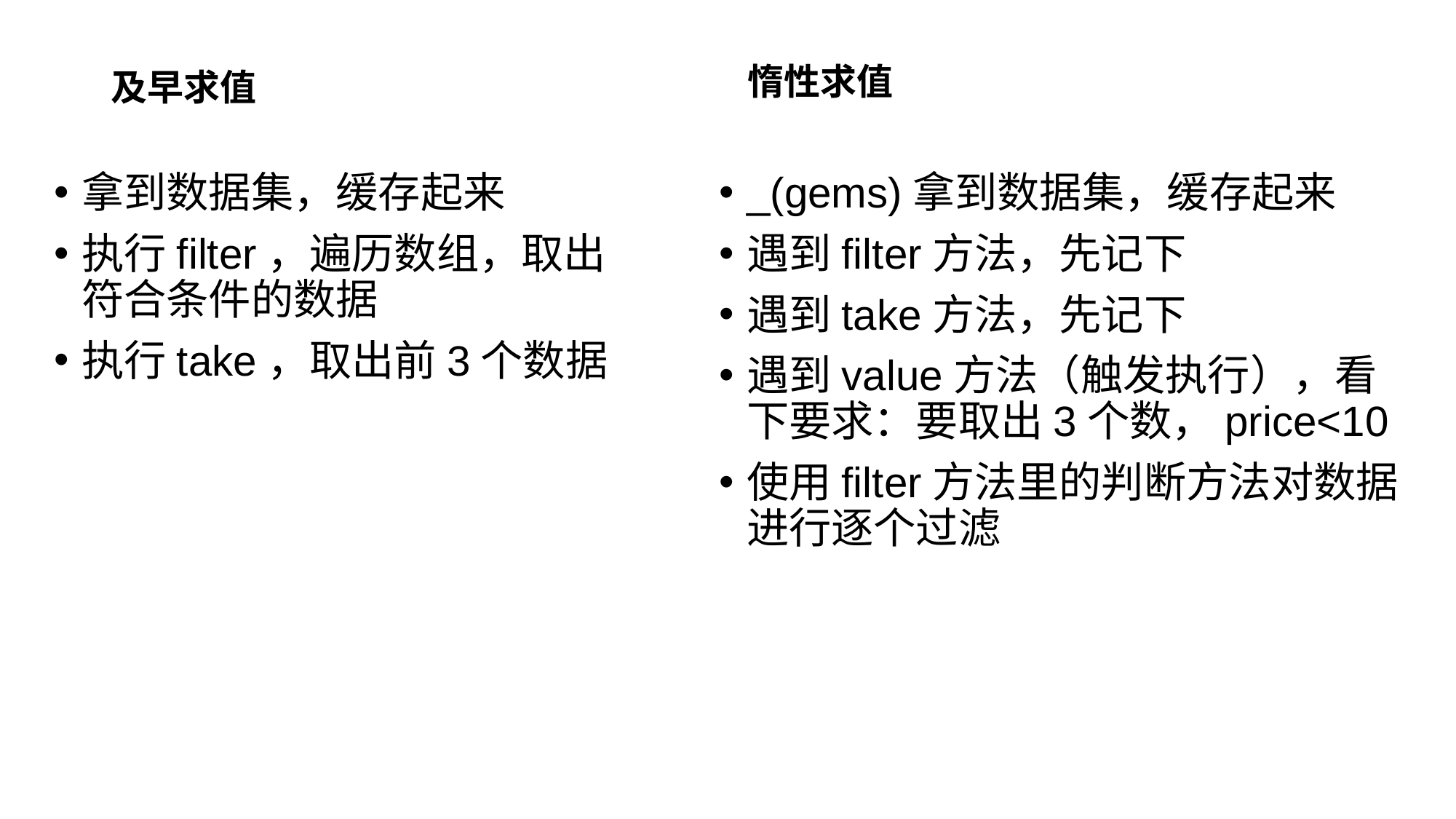

及早求值

惰性求值

拿到数据集，缓存起来
执行filter，遍历数组，取出符合条件的数据
执行take，取出前3个数据
_(gems)拿到数据集，缓存起来
遇到filter方法，先记下
遇到take方法，先记下
遇到value方法（触发执行），看下要求：要取出3个数，price<10
使用filter方法里的判断方法对数据进行逐个过滤